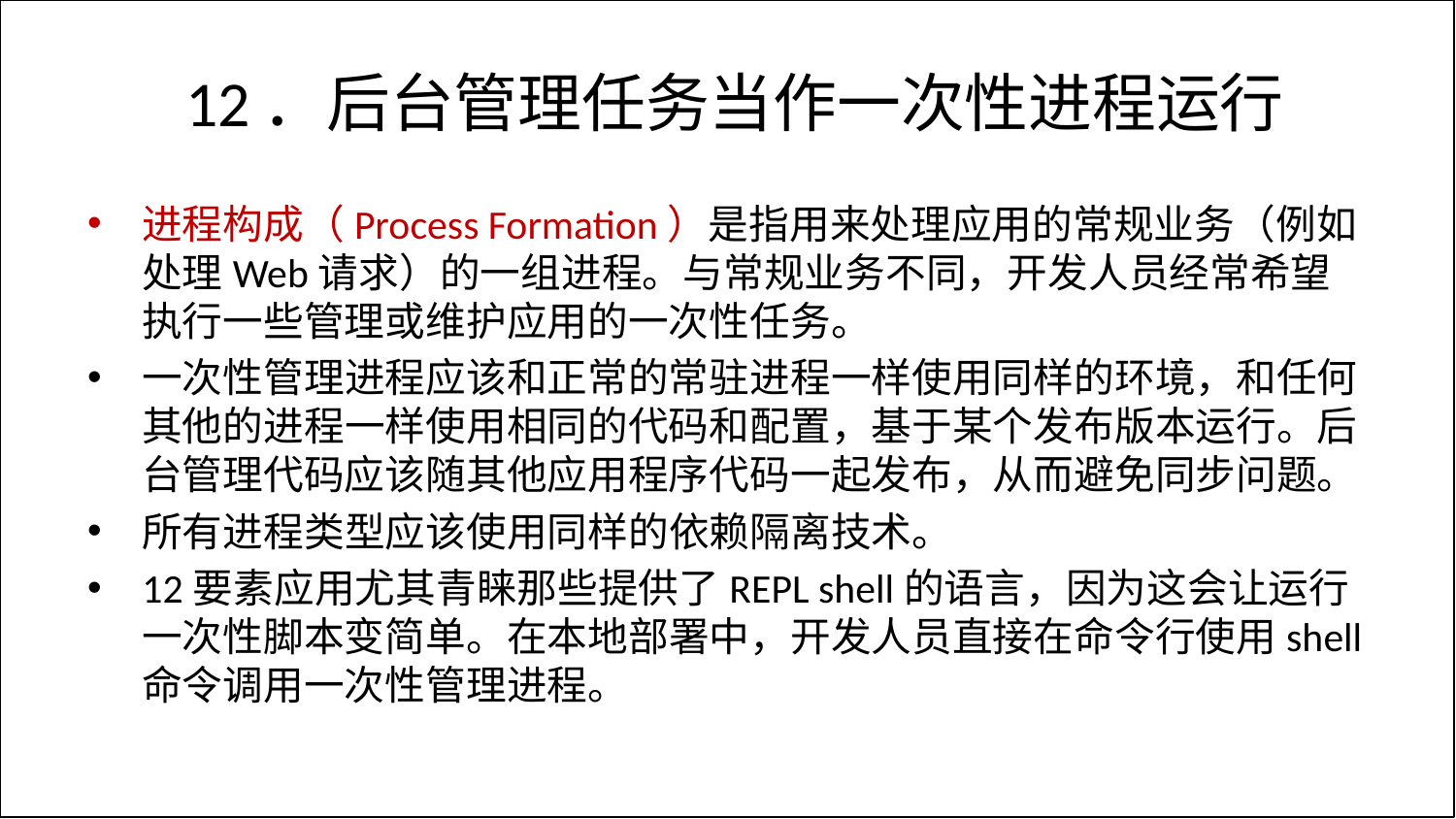

# 12．后台管理任务当作一次性进程运行
进程构成（Process Formation）是指用来处理应用的常规业务（例如处理Web请求）的一组进程。与常规业务不同，开发人员经常希望执行一些管理或维护应用的一次性任务。
一次性管理进程应该和正常的常驻进程一样使用同样的环境，和任何其他的进程一样使用相同的代码和配置，基于某个发布版本运行。后台管理代码应该随其他应用程序代码一起发布，从而避免同步问题。
所有进程类型应该使用同样的依赖隔离技术。
12要素应用尤其青睐那些提供了REPL shell的语言，因为这会让运行一次性脚本变简单。在本地部署中，开发人员直接在命令行使用shell命令调用一次性管理进程。